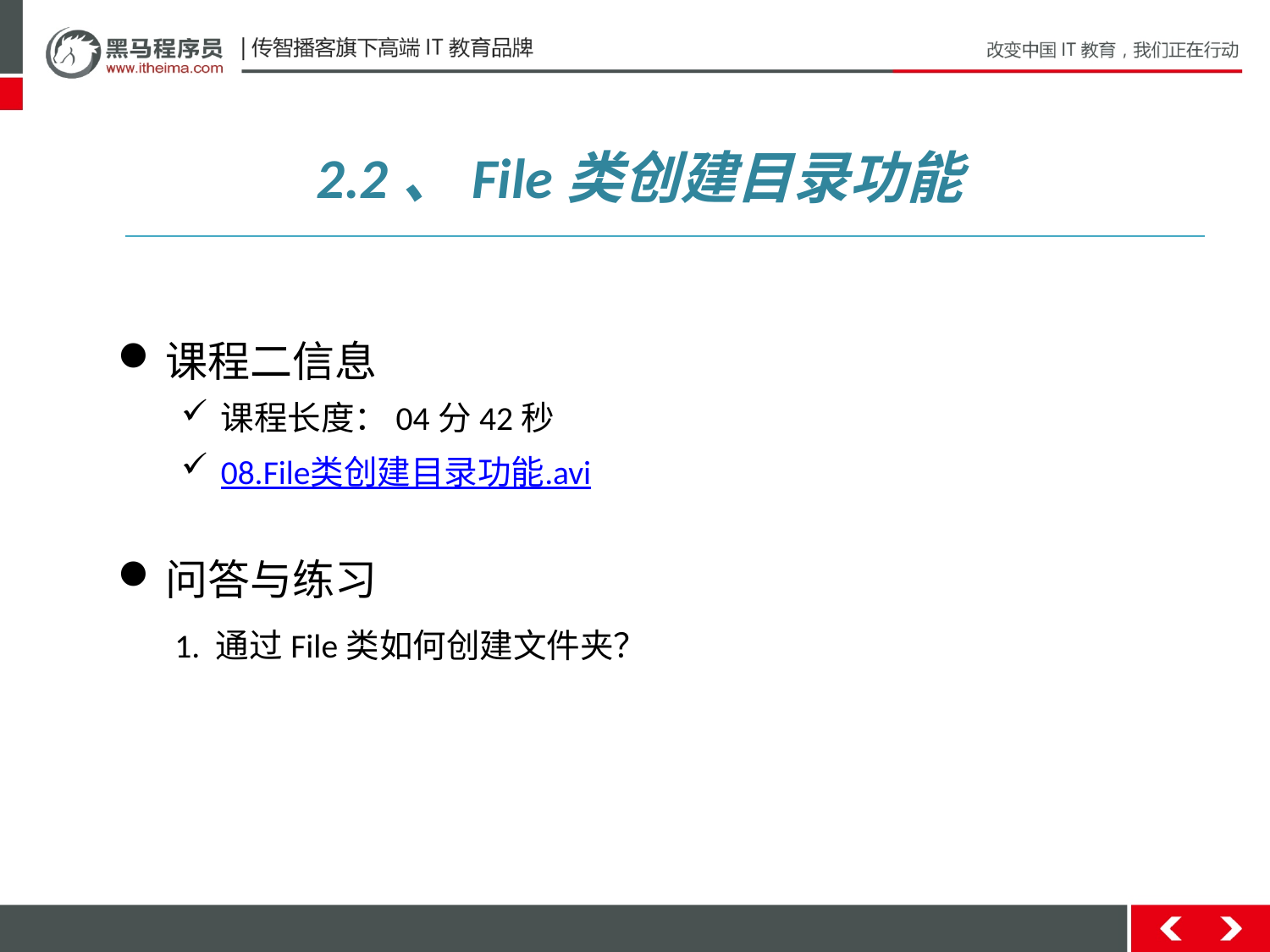

2.2、File类创建目录功能

课程二信息
课程长度：04分42秒
08.File类创建目录功能.avi

问答与练习
      1. 通过File类如何创建文件夹？